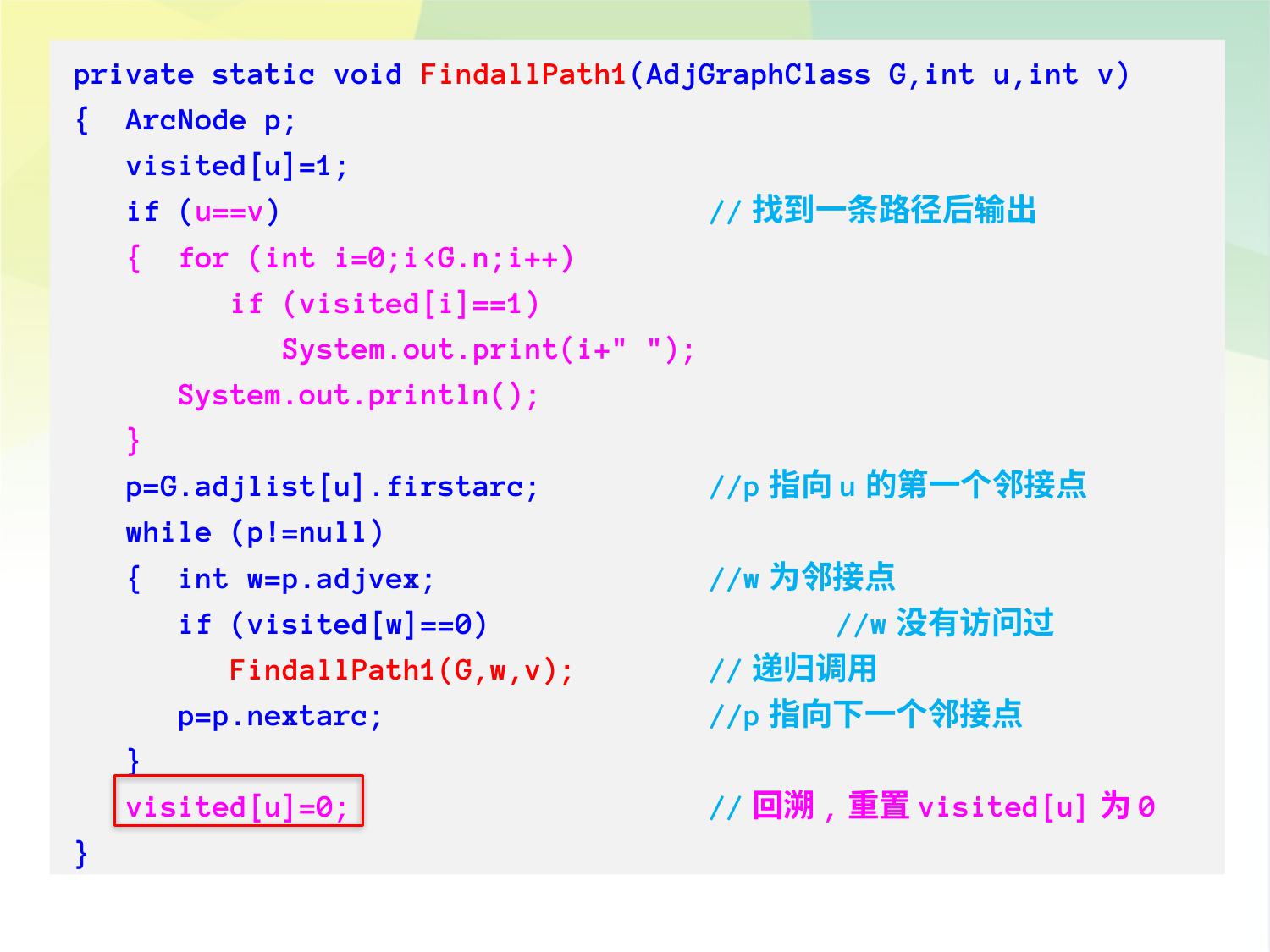

private static void FindallPath1(AdjGraphClass G,int u,int v)
{  ArcNode p;
   visited[u]=1;
   if (u==v)				//找到一条路径后输出
   {  for (int i=0;i<G.n;i++)
         if (visited[i]==1)
            System.out.print(i+" ");
      System.out.println();
   }
   p=G.adjlist[u].firstarc;		//p指向u的第一个邻接点
   while (p!=null)
   {  int w=p.adjvex;			//w为邻接点
      if (visited[w]==0)			//w没有访问过
         FindallPath1(G,w,v);		//递归调用
      p=p.nextarc;			//p指向下一个邻接点
   }
   visited[u]=0;			//回溯,重置visited[u]为0
}